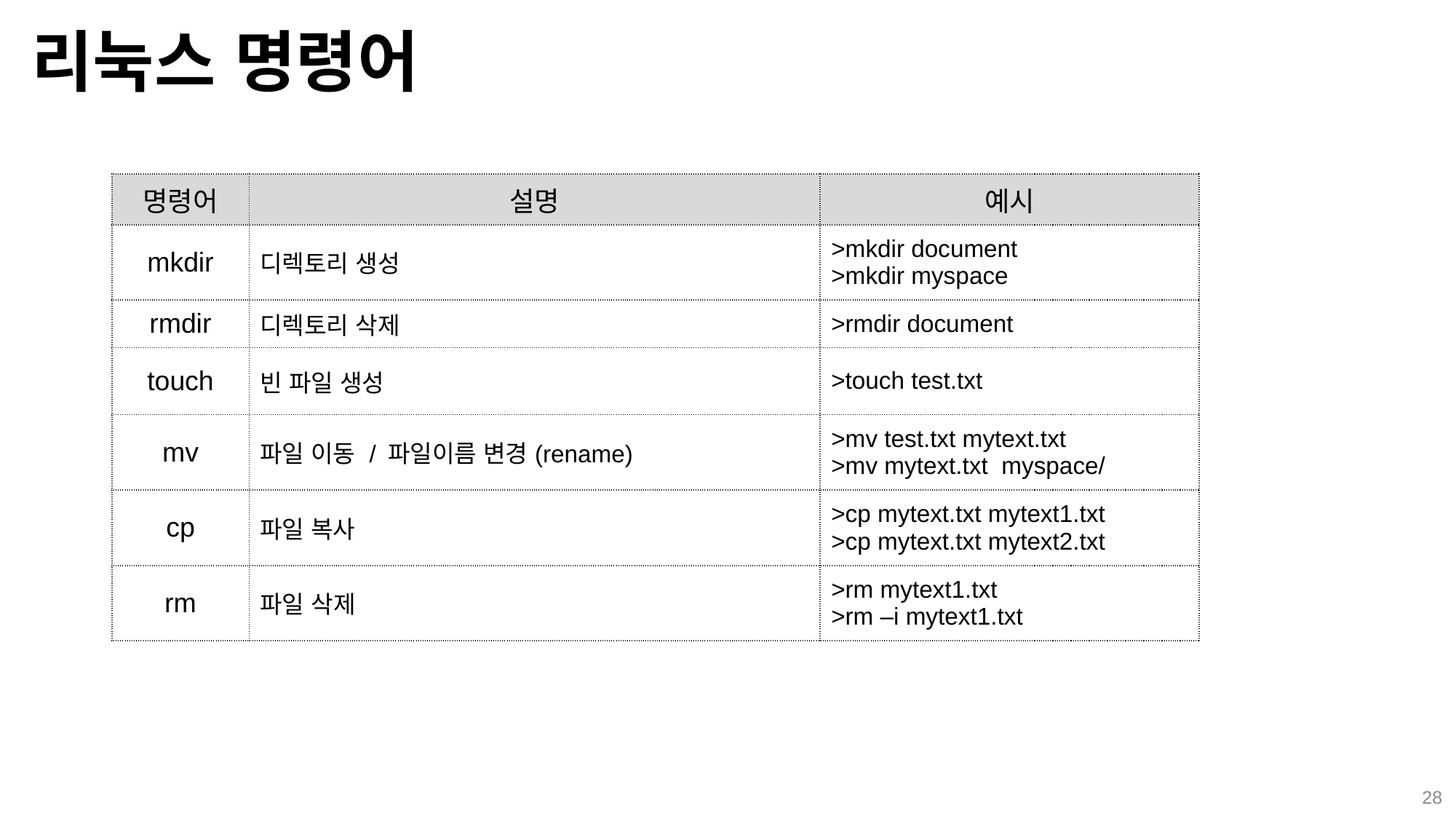

# 리눅스 명령어

| 명령어 | 설명 | 예시 |
| --- | --- | --- |
| mkdir | 디렉토리 생성 | >mkdir document >mkdir myspace |
| rmdir | 디렉토리 삭제 | >rmdir document |
| touch | 빈 파일 생성 | >touch test.txt |
| mv | 파일 이동 / 파일이름 변경(rename) | >mv test.txt mytext.txt >mv mytext.txt myspace/ |
| cp | 파일 복사 | >cp mytext.txt mytext1.txt >cp mytext.txt mytext2.txt |
| rm | 파일 삭제 | >rm mytext1.txt >rm –i mytext1.txt |
28